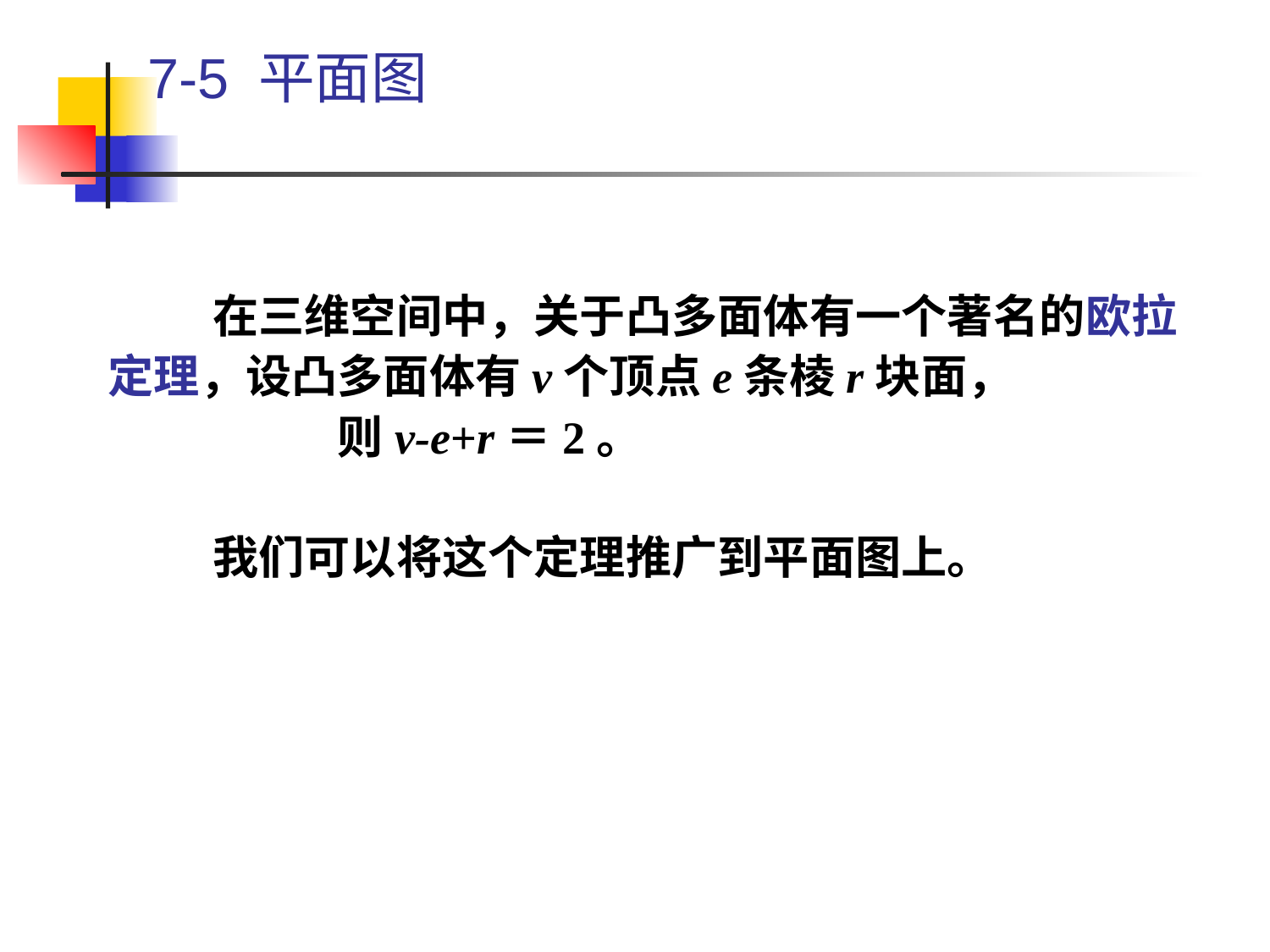

# 7-5 平面图
在三维空间中，关于凸多面体有一个著名的欧拉定理，设凸多面体有v个顶点e条棱r块面，
           则v-e+r＝2。

我们可以将这个定理推广到平面图上。